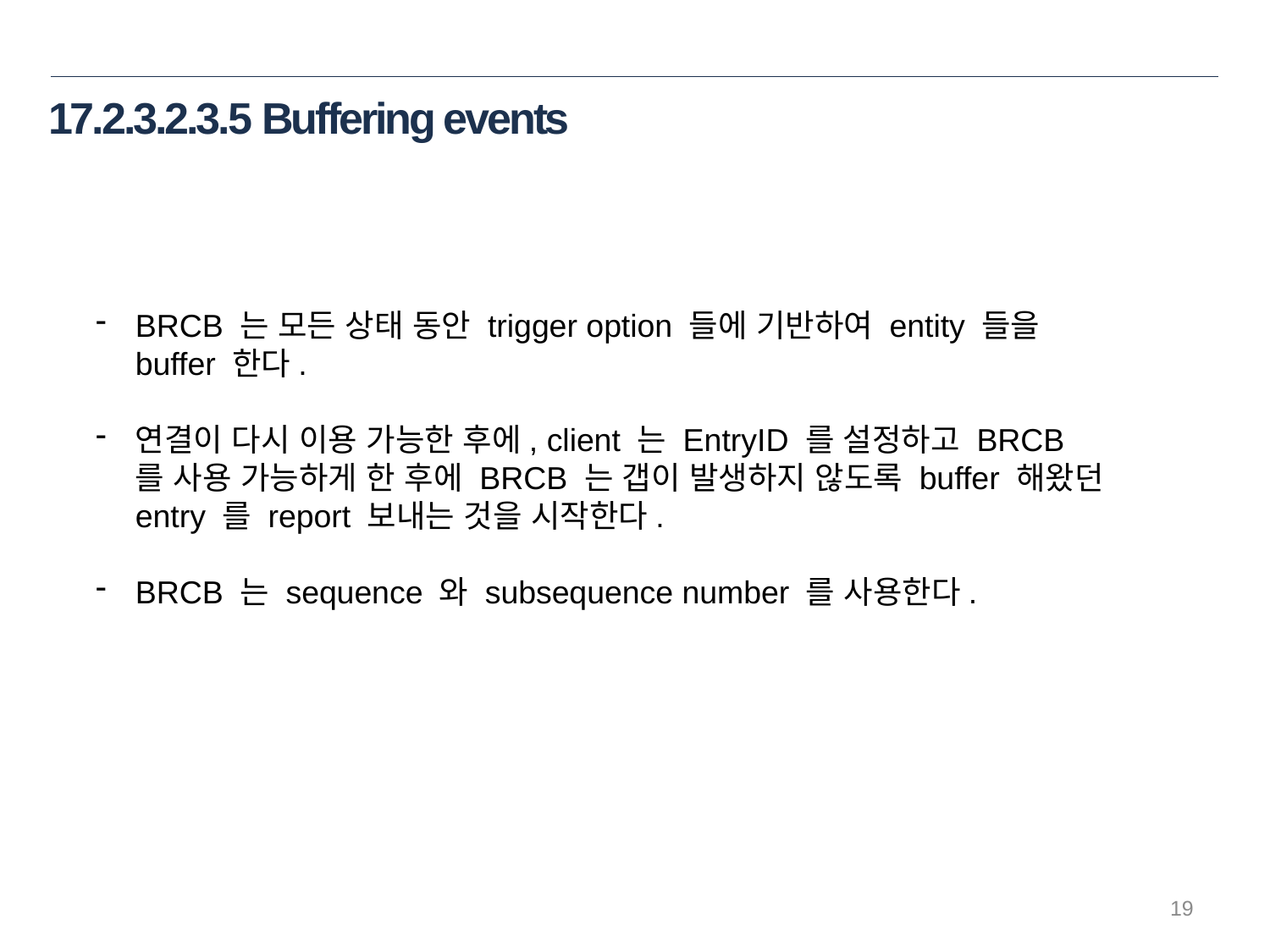

17.2.3.2.3.5 Buffering events
BRCB 는 모든 상태 동안 trigger option 들에 기반하여 entity 들을 buffer 한다.

연결이 다시 이용 가능한 후에, client 는 EntryID 를 설정하고 BRCB 를 사용 가능하게 한 후에 BRCB 는 갭이 발생하지 않도록 buffer 해왔던 entry 를 report 보내는 것을 시작한다.

BRCB 는 sequence 와 subsequence number 를 사용한다.
19